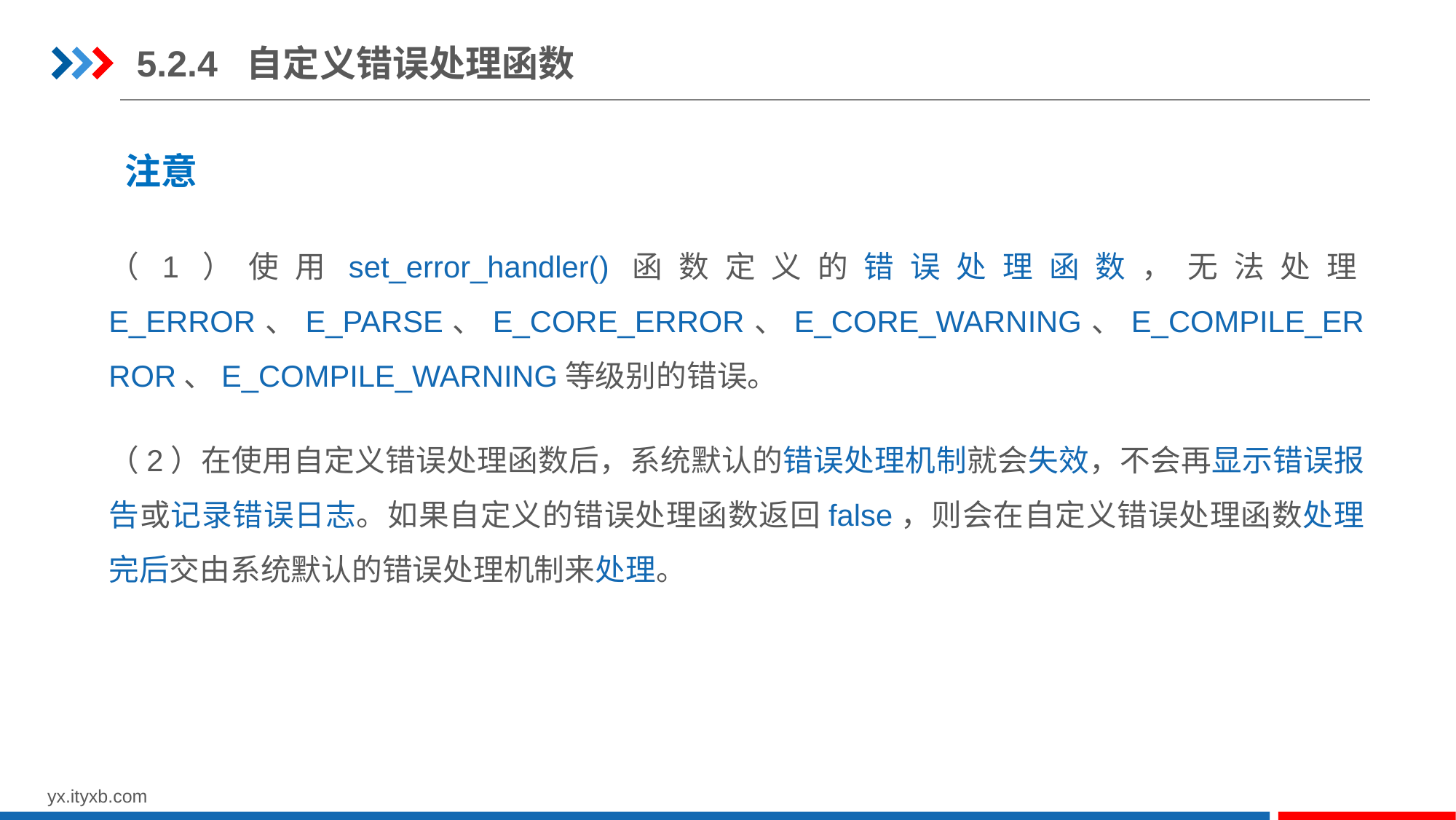

5.2.4  自定义错误处理函数
注意
（1）使用set_error_handler()函数定义的错误处理函数，无法处理E_ERROR、E_PARSE、E_CORE_ERROR、E_CORE_WARNING、E_COMPILE_ERROR、E_COMPILE_WARNING等级别的错误。

（2）在使用自定义错误处理函数后，系统默认的错误处理机制就会失效，不会再显示错误报告或记录错误日志。如果自定义的错误处理函数返回false，则会在自定义错误处理函数处理完后交由系统默认的错误处理机制来处理。